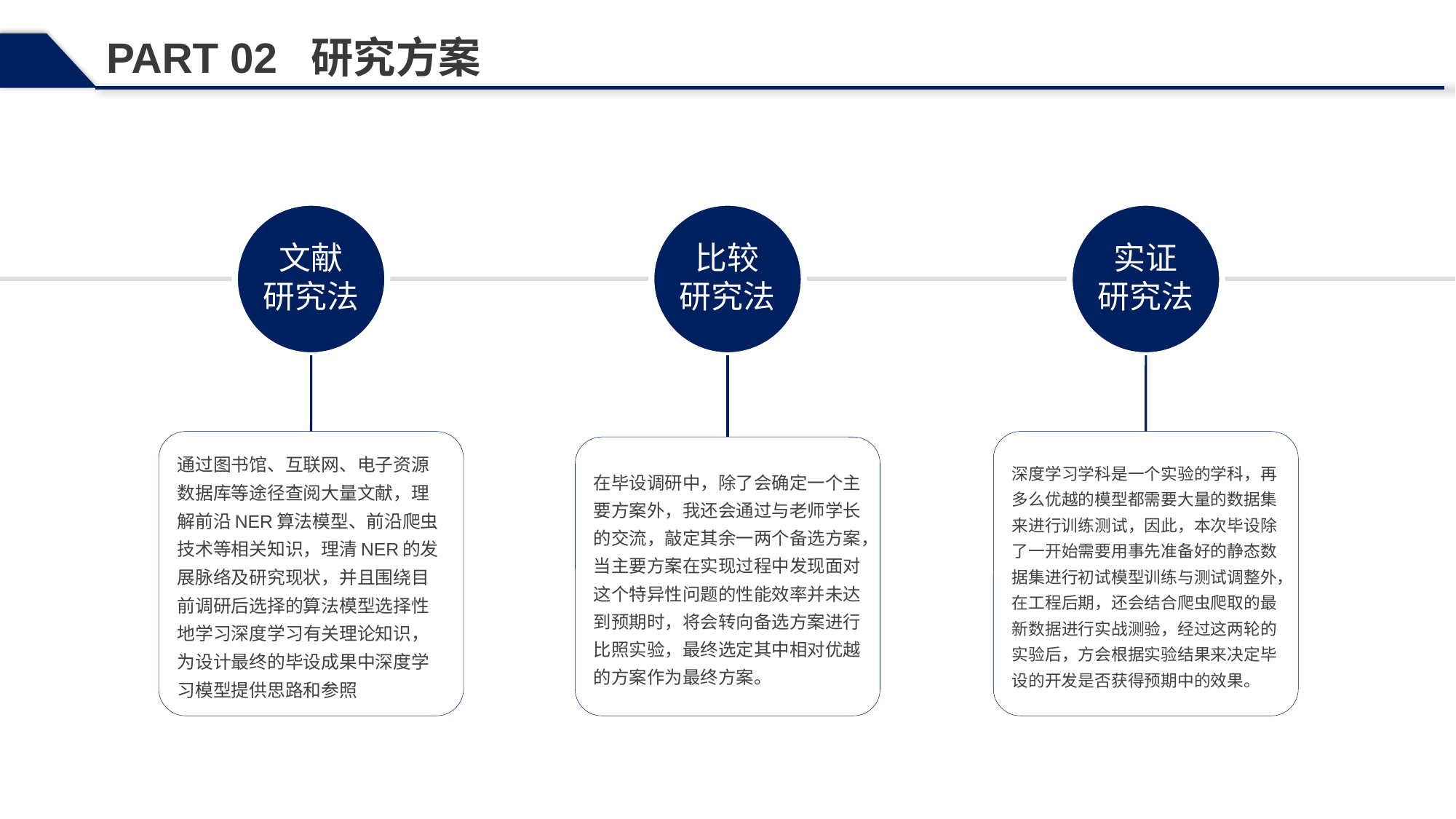

PART 02  研究方案

文献
研究法
比较
研究法
实证
研究法
通过图书馆、互联网、电子资源数据库等途径查阅大量文献，理解前沿NER算法模型、前沿爬虫技术等相关知识，理清NER的发展脉络及研究现状，并且围绕目前调研后选择的算法模型选择性地学习深度学习有关理论知识，为设计最终的毕设成果中深度学习模型提供思路和参照
在毕设调研中，除了会确定一个主要方案外，我还会通过与老师学长的交流，敲定其余一两个备选方案，当主要方案在实现过程中发现面对这个特异性问题的性能效率并未达到预期时，将会转向备选方案进行比照实验，最终选定其中相对优越的方案作为最终方案。
深度学习学科是一个实验的学科，再多么优越的模型都需要大量的数据集来进行训练测试，因此，本次毕设除了一开始需要用事先准备好的静态数据集进行初试模型训练与测试调整外，在工程后期，还会结合爬虫爬取的最新数据进行实战测验，经过这两轮的实验后，方会根据实验结果来决定毕设的开发是否获得预期中的效果。